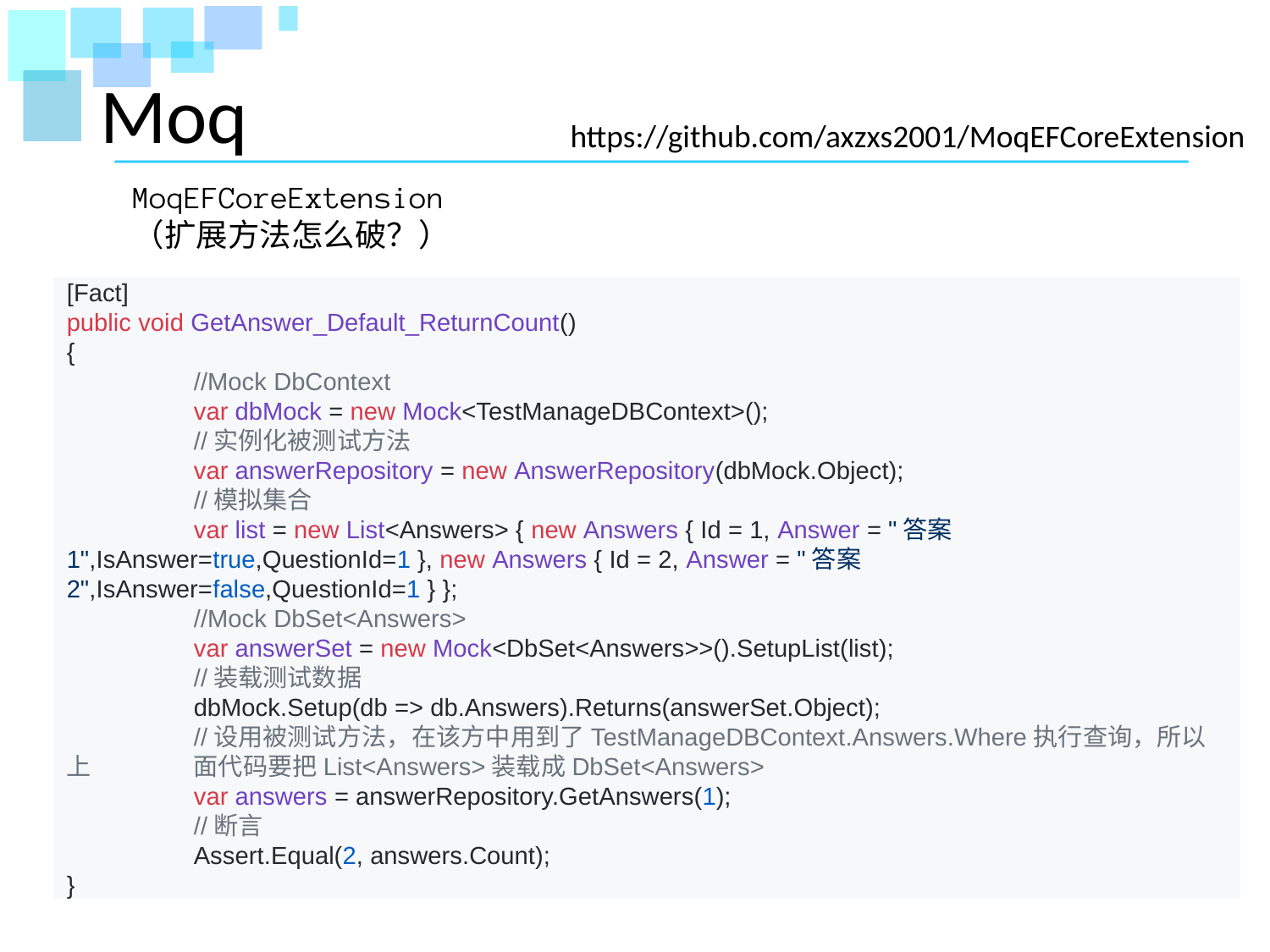

# Moq
https://github.com/axzxs2001/MoqEFCoreExtension
MoqEFCoreExtension
（扩展方法怎么破？）
[Fact]
public void GetAnswer_Default_ReturnCount()
{
	//Mock DbContext
	var dbMock = new Mock<TestManageDBContext>();
	//实例化被测试方法
	var answerRepository = new AnswerRepository(dbMock.Object);
	//模拟集合
	var list = new List<Answers> { new Answers { Id = 1, Answer = "答案		1",IsAnswer=true,QuestionId=1 }, new Answers { Id = 2, Answer = "答案	2",IsAnswer=false,QuestionId=1 } };
	//Mock DbSet<Answers>
	var answerSet = new Mock<DbSet<Answers>>().SetupList(list);
	//装载测试数据
	dbMock.Setup(db => db.Answers).Returns(answerSet.Object);
	//设用被测试方法，在该方中用到了TestManageDBContext.Answers.Where执行查询，所以上	面代码要把List<Answers>装载成DbSet<Answers>
	var answers = answerRepository.GetAnswers(1);
	//断言
	Assert.Equal(2, answers.Count);
}